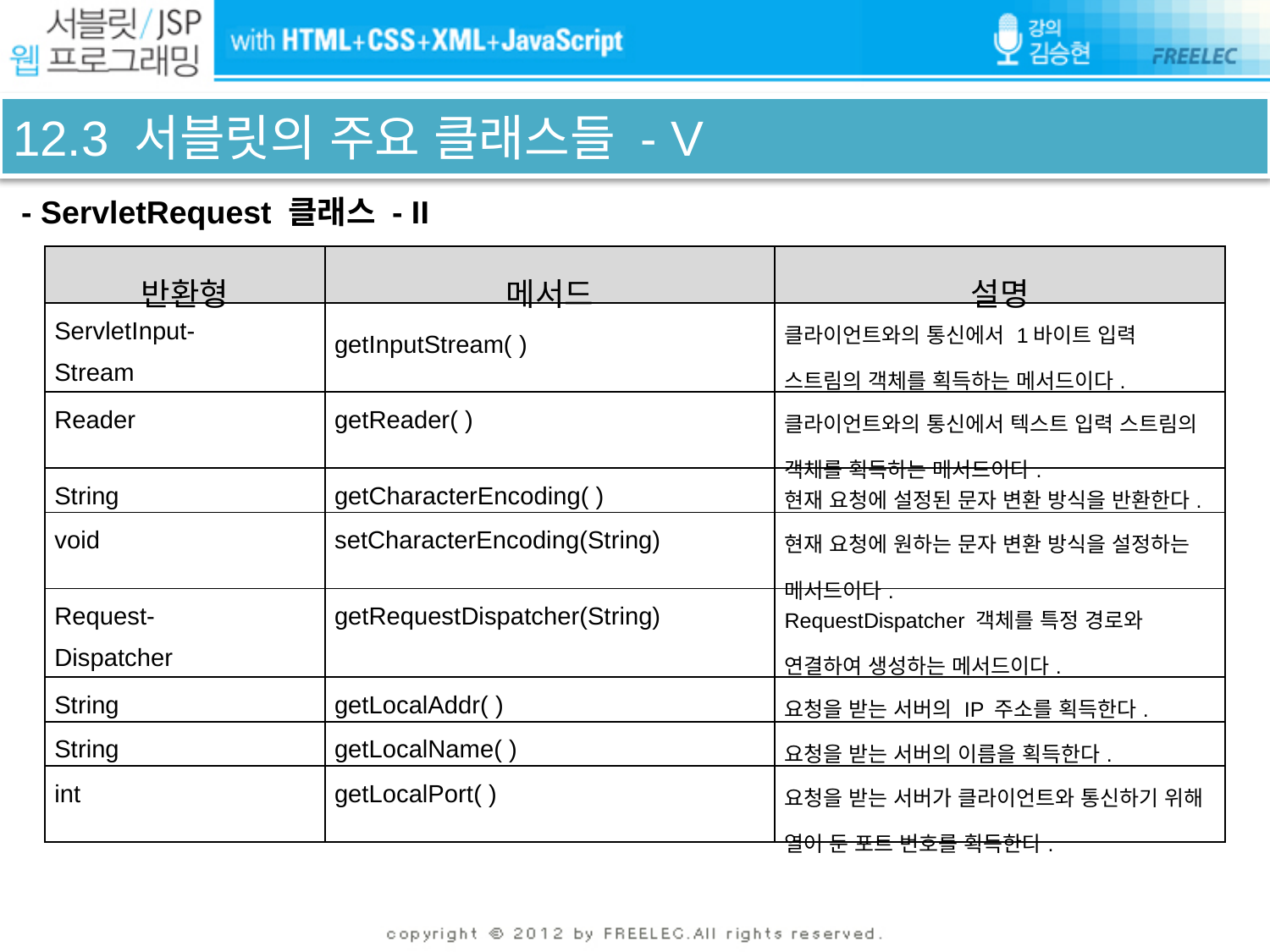

# 12.3 서블릿의 주요 클래스들 - V
 - ServletRequest 클래스 - II
| 반환형 | 메서드 | 설명 |
| --- | --- | --- |
| ServletInput- Stream | getInputStream( ) | 클라이언트와의 통신에서 1바이트 입력 스트림의 객체를 획득하는 메서드이다. |
| Reader | getReader( ) | 클라이언트와의 통신에서 텍스트 입력 스트림의 객체를 획득하는 메서드이다. |
| String | getCharacterEncoding( ) | 현재 요청에 설정된 문자 변환 방식을 반환한다. |
| void | setCharacterEncoding(String) | 현재 요청에 원하는 문자 변환 방식을 설정하는 메서드이다. |
| Request- Dispatcher | getRequestDispatcher(String) | RequestDispatcher 객체를 특정 경로와 연결하여 생성하는 메서드이다. |
| String | getLocalAddr( ) | 요청을 받는 서버의 IP 주소를 획득한다. |
| String | getLocalName( ) | 요청을 받는 서버의 이름을 획득한다. |
| int | getLocalPort( ) | 요청을 받는 서버가 클라이언트와 통신하기 위해 열어 둔 포트 번호를 획득한다. |